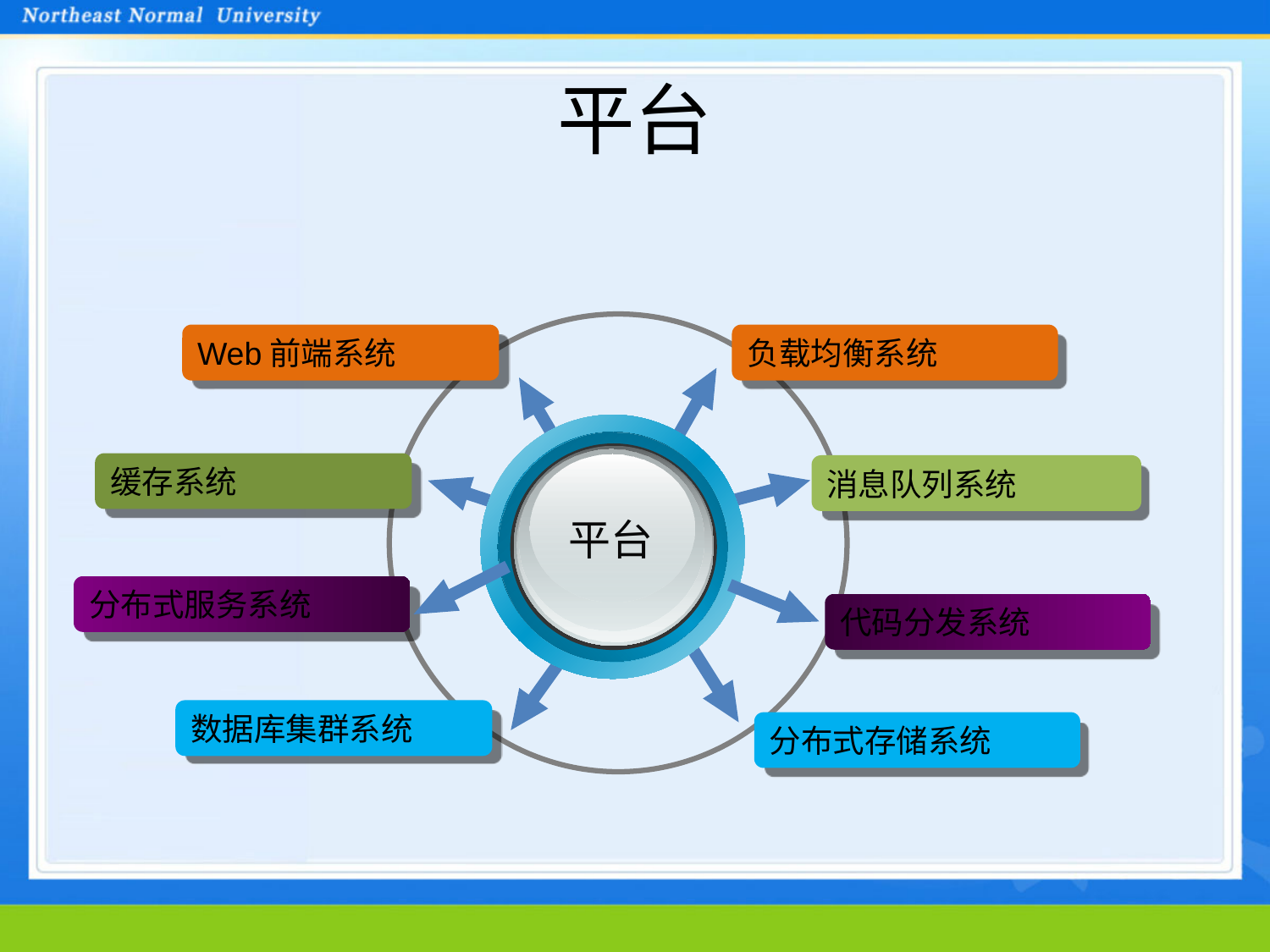

# 平台

Web前端系统
负载均衡系统

平台
缓存系统
消息队列系统

分布式服务系统

代码分发系统

数据库集群系统
分布式存储系统